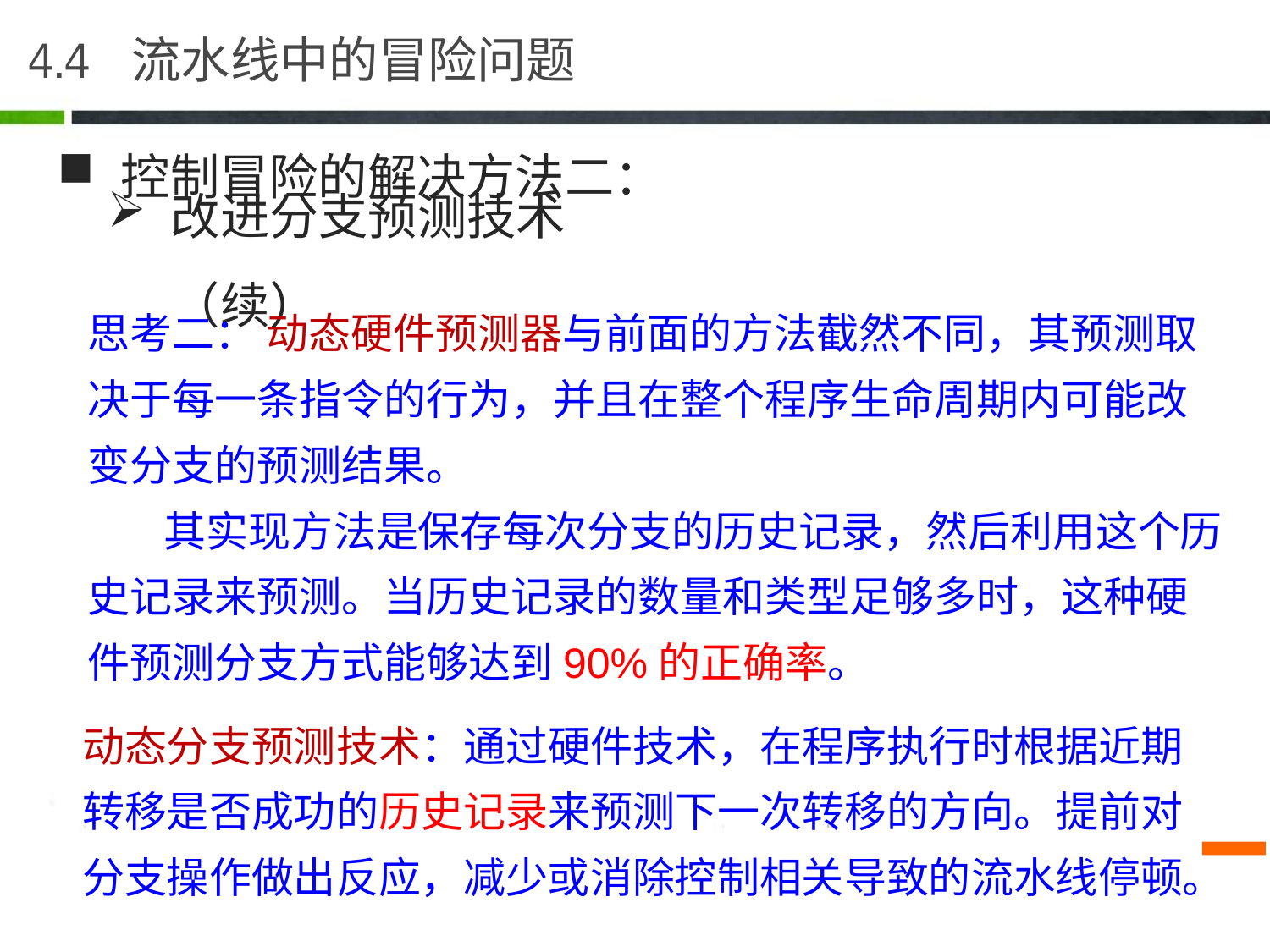

4.4  流水线中的冒险问题
控制冒险的解决方法二：
改进分支预测技术（续）
思考二： 动态硬件预测器与前面的方法截然不同，其预测取决于每一条指令的行为，并且在整个程序生命周期内可能改变分支的预测结果。
       其实现方法是保存每次分支的历史记录，然后利用这个历史记录来预测。当历史记录的数量和类型足够多时，这种硬件预测分支方式能够达到90%的正确率。
动态分支预测技术：通过硬件技术，在程序执行时根据近期转移是否成功的历史记录来预测下一次转移的方向。提前对分支操作做出反应，减少或消除控制相关导致的流水线停顿。
81